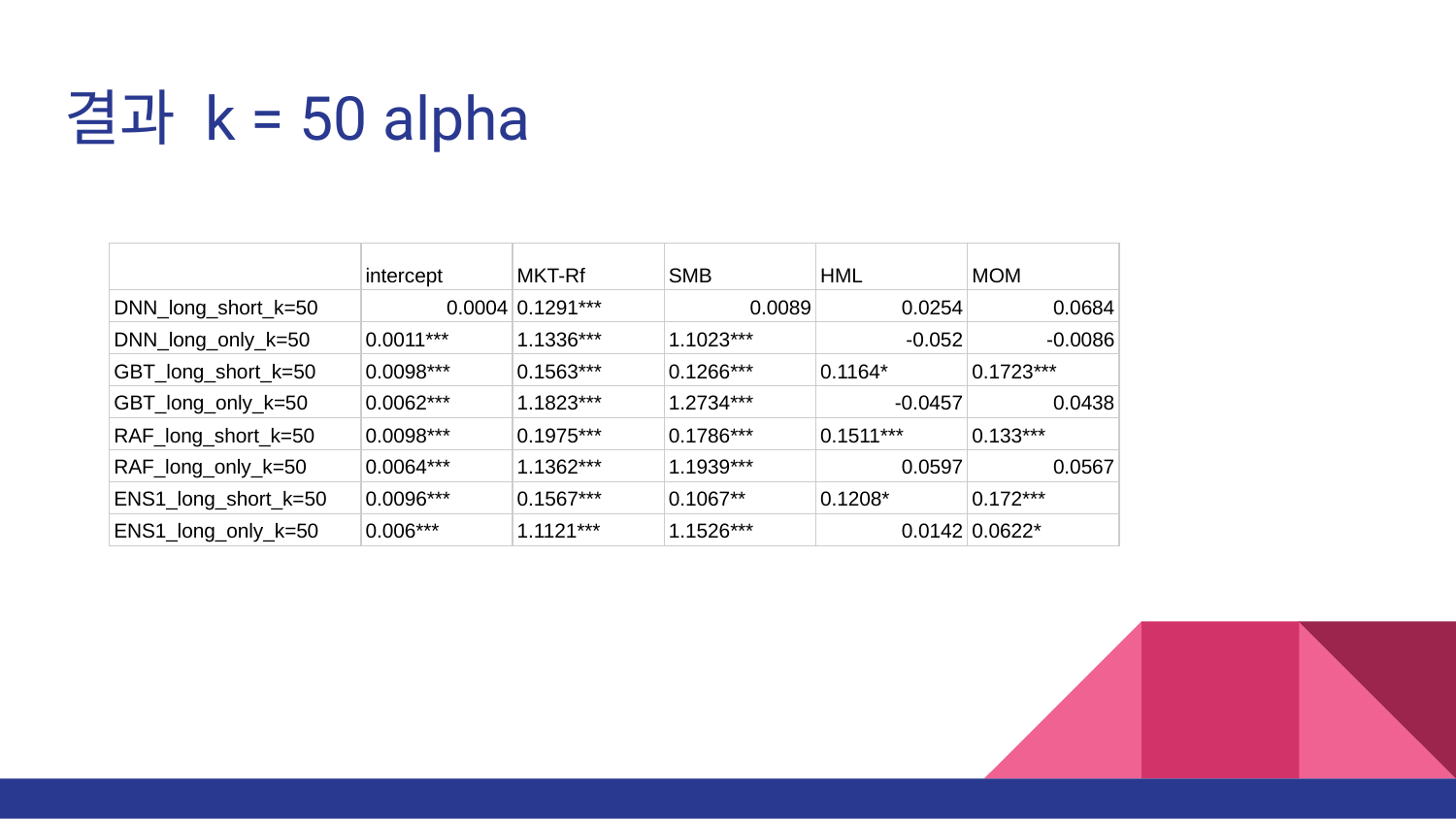

# 결과 k = 50 alpha
|  | intercept | MKT-Rf | SMB | HML | MOM |
| --- | --- | --- | --- | --- | --- |
| DNN\_long\_short\_k=50 | 0.0004 | 0.1291\*\*\* | 0.0089 | 0.0254 | 0.0684 |
| DNN\_long\_only\_k=50 | 0.0011\*\*\* | 1.1336\*\*\* | 1.1023\*\*\* | -0.052 | -0.0086 |
| GBT\_long\_short\_k=50 | 0.0098\*\*\* | 0.1563\*\*\* | 0.1266\*\*\* | 0.1164\* | 0.1723\*\*\* |
| GBT\_long\_only\_k=50 | 0.0062\*\*\* | 1.1823\*\*\* | 1.2734\*\*\* | -0.0457 | 0.0438 |
| RAF\_long\_short\_k=50 | 0.0098\*\*\* | 0.1975\*\*\* | 0.1786\*\*\* | 0.1511\*\*\* | 0.133\*\*\* |
| RAF\_long\_only\_k=50 | 0.0064\*\*\* | 1.1362\*\*\* | 1.1939\*\*\* | 0.0597 | 0.0567 |
| ENS1\_long\_short\_k=50 | 0.0096\*\*\* | 0.1567\*\*\* | 0.1067\*\* | 0.1208\* | 0.172\*\*\* |
| ENS1\_long\_only\_k=50 | 0.006\*\*\* | 1.1121\*\*\* | 1.1526\*\*\* | 0.0142 | 0.0622\* |